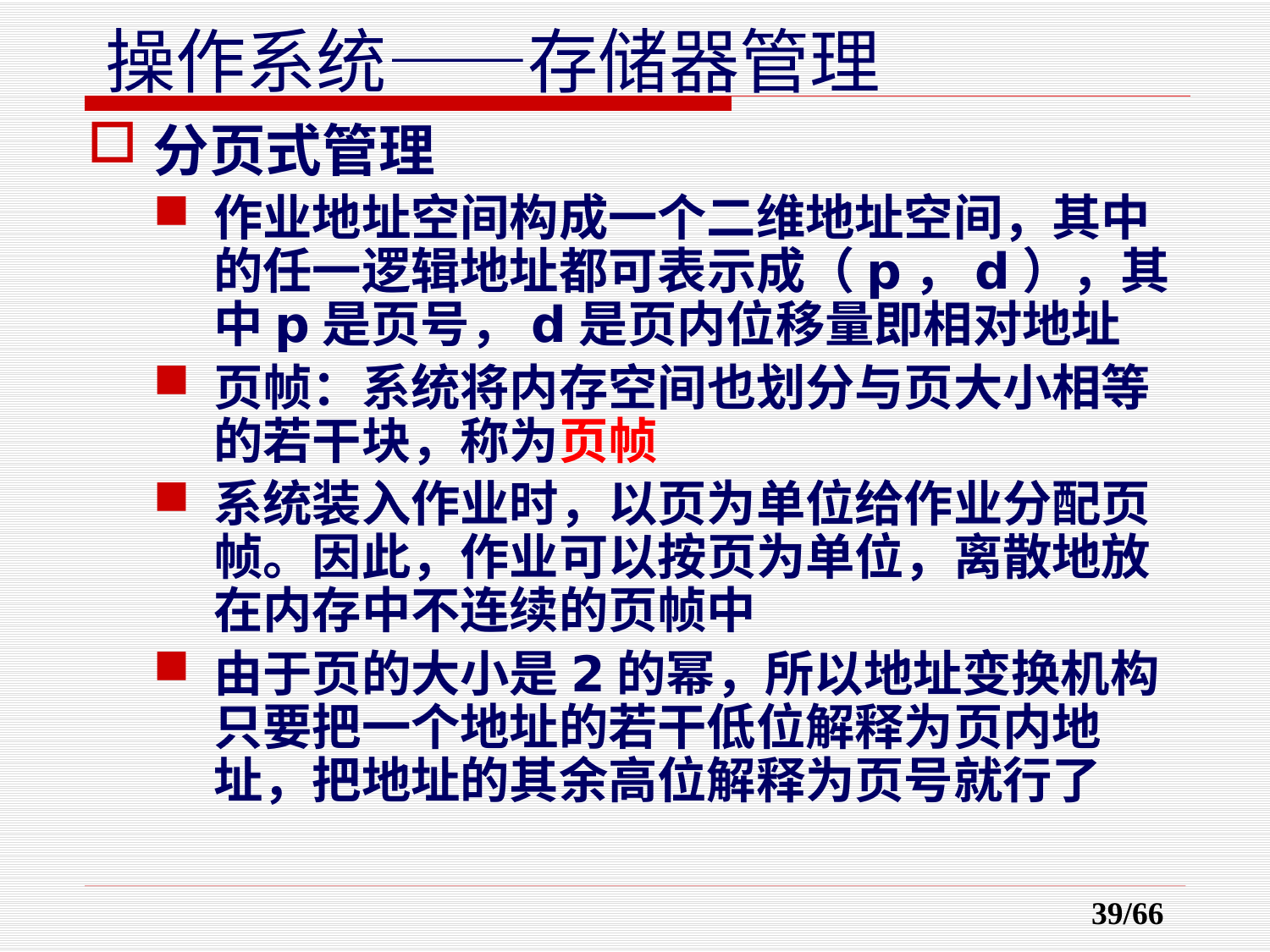

分页式管理
作业地址空间构成一个二维地址空间，其中的任一逻辑地址都可表示成（p，d），其中p是页号，d是页内位移量即相对地址
页帧：系统将内存空间也划分与页大小相等的若干块，称为页帧
系统装入作业时，以页为单位给作业分配页帧。因此，作业可以按页为单位，离散地放在内存中不连续的页帧中
由于页的大小是2的幂，所以地址变换机构只要把一个地址的若干低位解释为页内地址，把地址的其余高位解释为页号就行了